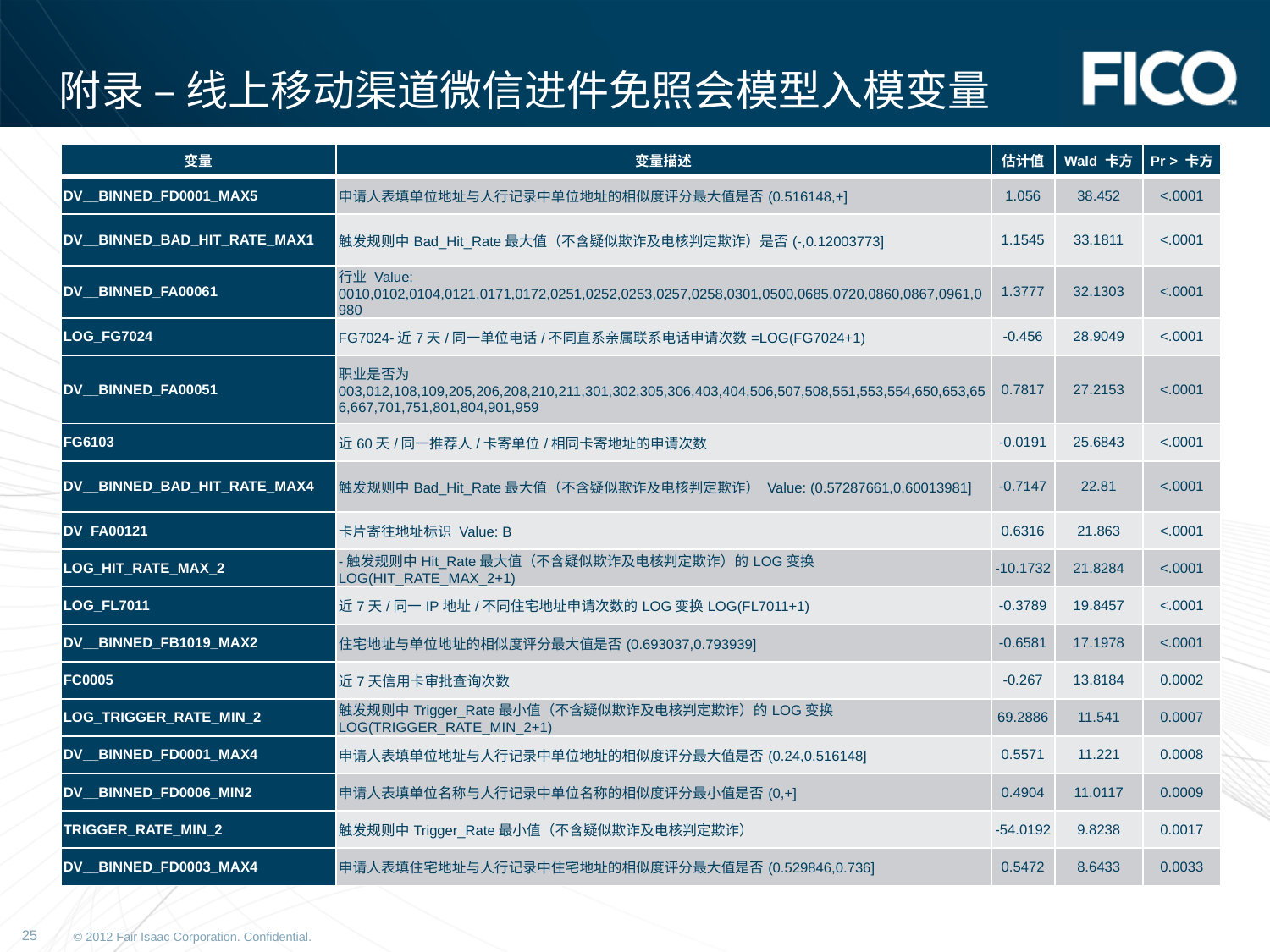

# 附录 – 线上移动渠道微信进件免照会模型入模变量
| 变量 | 变量描述 | 估计值 | Wald 卡方 | Pr > 卡方 |
| --- | --- | --- | --- | --- |
| DV\_\_BINNED\_FD0001\_MAX5 | 申请人表填单位地址与人行记录中单位地址的相似度评分最大值是否(0.516148,+] | 1.056 | 38.452 | <.0001 |
| DV\_\_BINNED\_BAD\_HIT\_RATE\_MAX1 | 触发规则中Bad\_Hit\_Rate最大值（不含疑似欺诈及电核判定欺诈）是否(-,0.12003773] | 1.1545 | 33.1811 | <.0001 |
| DV\_\_BINNED\_FA00061 | 行业 Value: 0010,0102,0104,0121,0171,0172,0251,0252,0253,0257,0258,0301,0500,0685,0720,0860,0867,0961,0980 | 1.3777 | 32.1303 | <.0001 |
| LOG\_FG7024 | FG7024-近7天/同一单位电话/不同直系亲属联系电话申请次数=LOG(FG7024+1) | -0.456 | 28.9049 | <.0001 |
| DV\_\_BINNED\_FA00051 | 职业是否为003,012,108,109,205,206,208,210,211,301,302,305,306,403,404,506,507,508,551,553,554,650,653,656,667,701,751,801,804,901,959 | 0.7817 | 27.2153 | <.0001 |
| FG6103 | 近60天/同一推荐人/卡寄单位/相同卡寄地址的申请次数 | -0.0191 | 25.6843 | <.0001 |
| DV\_\_BINNED\_BAD\_HIT\_RATE\_MAX4 | 触发规则中Bad\_Hit\_Rate最大值（不含疑似欺诈及电核判定欺诈） Value: (0.57287661,0.60013981] | -0.7147 | 22.81 | <.0001 |
| DV\_FA00121 | 卡片寄往地址标识 Value: B | 0.6316 | 21.863 | <.0001 |
| LOG\_HIT\_RATE\_MAX\_2 | -触发规则中Hit\_Rate最大值（不含疑似欺诈及电核判定欺诈）的LOG变换LOG(HIT\_RATE\_MAX\_2+1) | -10.1732 | 21.8284 | <.0001 |
| LOG\_FL7011 | 近7天/同一IP地址/不同住宅地址申请次数的LOG变换LOG(FL7011+1) | -0.3789 | 19.8457 | <.0001 |
| DV\_\_BINNED\_FB1019\_MAX2 | 住宅地址与单位地址的相似度评分最大值是否(0.693037,0.793939] | -0.6581 | 17.1978 | <.0001 |
| FC0005 | 近7天信用卡审批查询次数 | -0.267 | 13.8184 | 0.0002 |
| LOG\_TRIGGER\_RATE\_MIN\_2 | 触发规则中Trigger\_Rate最小值（不含疑似欺诈及电核判定欺诈）的LOG变换LOG(TRIGGER\_RATE\_MIN\_2+1) | 69.2886 | 11.541 | 0.0007 |
| DV\_\_BINNED\_FD0001\_MAX4 | 申请人表填单位地址与人行记录中单位地址的相似度评分最大值是否(0.24,0.516148] | 0.5571 | 11.221 | 0.0008 |
| DV\_\_BINNED\_FD0006\_MIN2 | 申请人表填单位名称与人行记录中单位名称的相似度评分最小值是否(0,+] | 0.4904 | 11.0117 | 0.0009 |
| TRIGGER\_RATE\_MIN\_2 | 触发规则中Trigger\_Rate最小值（不含疑似欺诈及电核判定欺诈） | -54.0192 | 9.8238 | 0.0017 |
| DV\_\_BINNED\_FD0003\_MAX4 | 申请人表填住宅地址与人行记录中住宅地址的相似度评分最大值是否(0.529846,0.736] | 0.5472 | 8.6433 | 0.0033 |